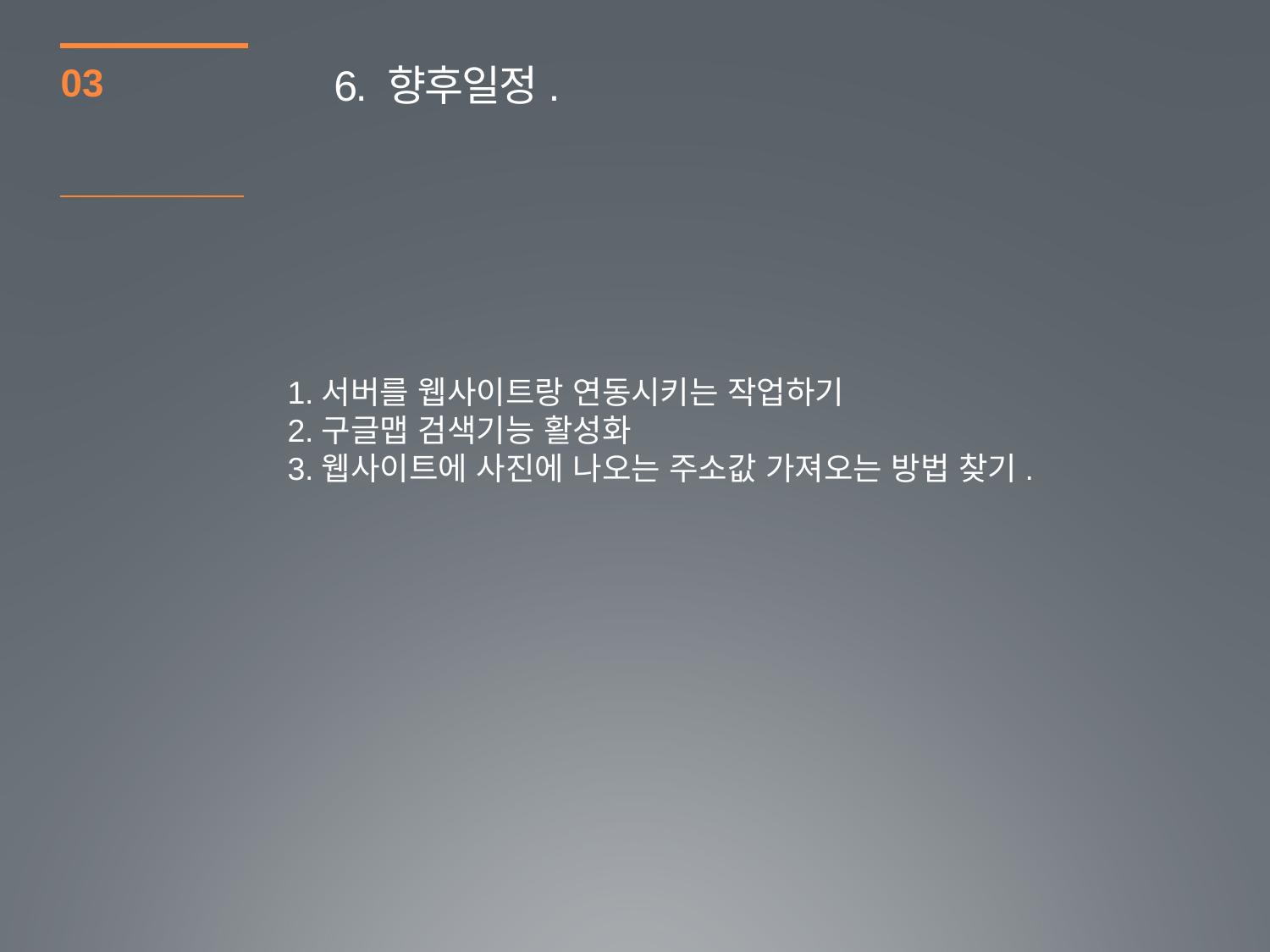

03
6. 향후일정.
1.서버를 웹사이트랑 연동시키는 작업하기
2.구글맵 검색기능 활성화
3.웹사이트에 사진에 나오는 주소값 가져오는 방법 찾기.